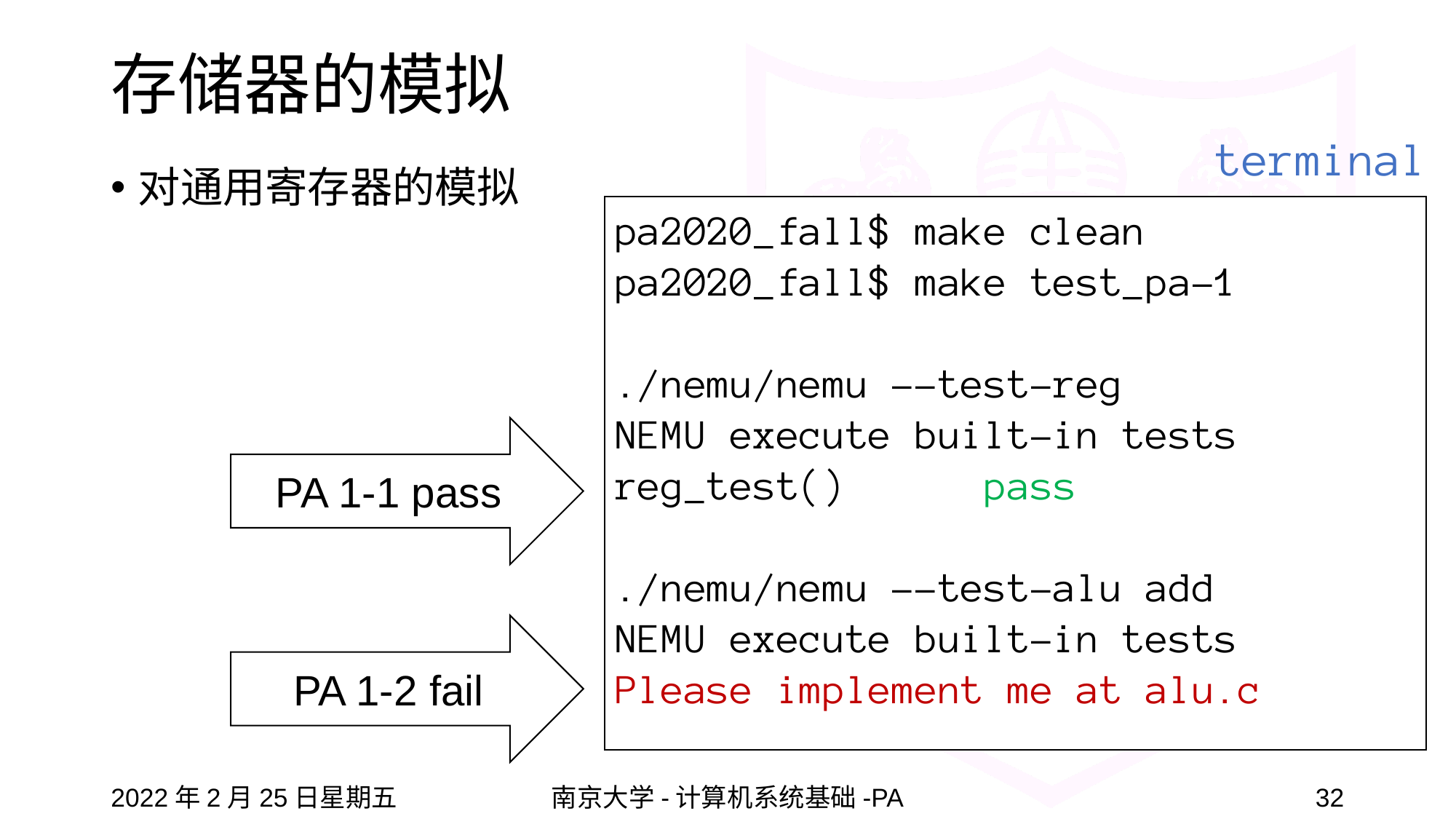

# 存储器的模拟
terminal
对通用寄存器的模拟
pa2020_fall$ make clean
pa2020_fall$ make test_pa-1

./nemu/nemu --test-reg
NEMU execute built-in tests
reg_test()      pass

./nemu/nemu --test-alu add
NEMU execute built-in tests
Please implement me at alu.c

PA 1-1 pass
PA 1-2 fail
2022年2月25日星期五
南京大学-计算机系统基础-PA
32